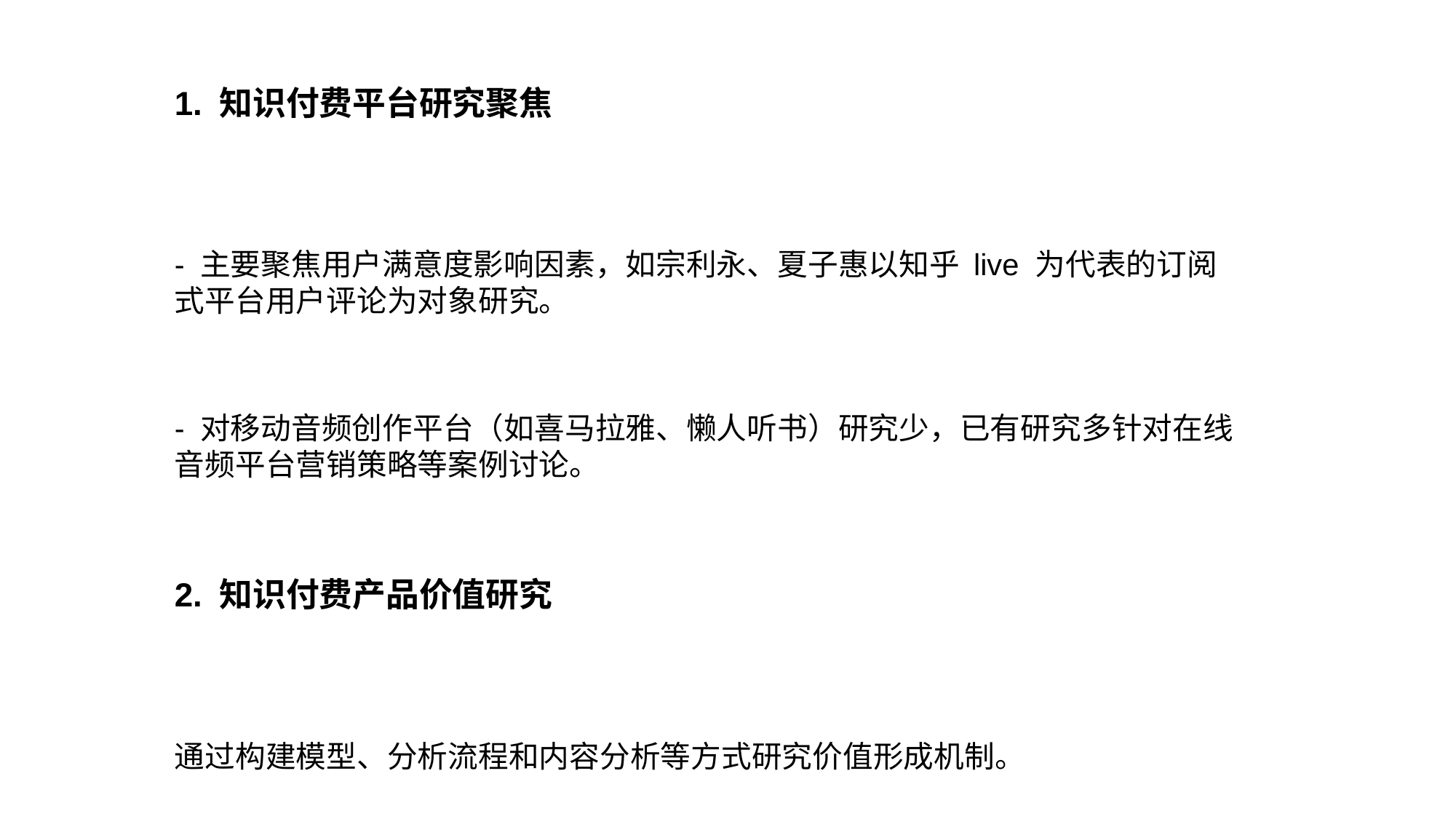

1. 知识付费平台研究聚焦

- 主要聚焦用户满意度影响因素，如宗利永、夏子惠以知乎 live 为代表的订阅式平台用户评论为对象研究。
- 对移动音频创作平台（如喜马拉雅、懒人听书）研究少，已有研究多针对在线音频平台营销策略等案例讨论。
2. 知识付费产品价值研究
通过构建模型、分析流程和内容分析等方式研究价值形成机制。